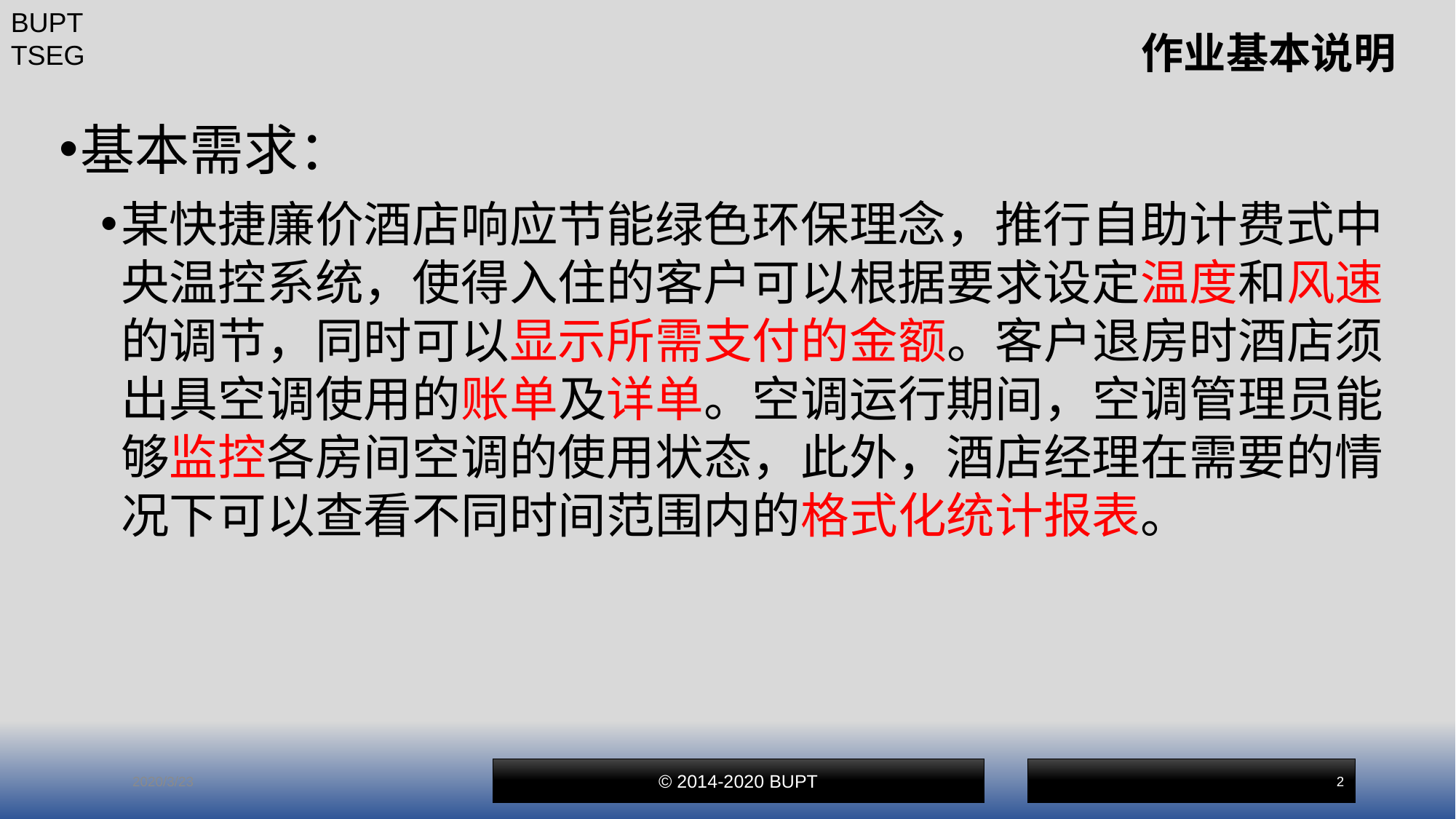

# 作业基本说明
基本需求：
某快捷廉价酒店响应节能绿色环保理念，推行自助计费式中央温控系统，使得入住的客户可以根据要求设定温度和风速的调节，同时可以显示所需支付的金额。客户退房时酒店须出具空调使用的账单及详单。空调运行期间，空调管理员能够监控各房间空调的使用状态，此外，酒店经理在需要的情况下可以查看不同时间范围内的格式化统计报表。
2020/3/23
© 2014-2020 BUPT
2